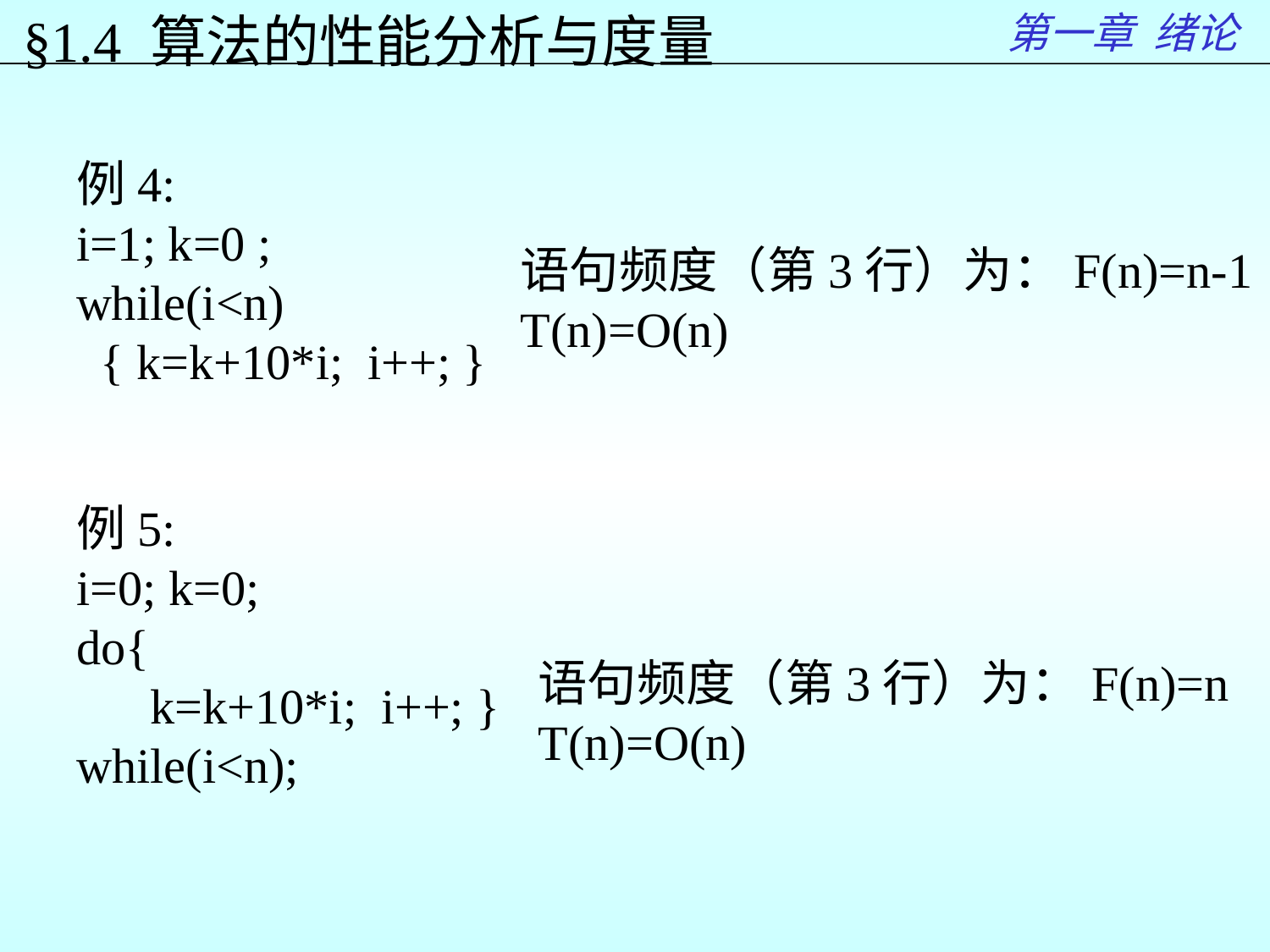

第一章  绪论

§1.4 算法的性能分析与度量
例4:
i=1; k=0 ;
while(i<n)
  { k=k+10*i;  i++; }
语句频度（第3行）为：F(n)=n-1
T(n)=O(n)
例5:
i=0; k=0;
do{
      k=k+10*i;  i++; }
while(i<n);
语句频度（第3行）为：F(n)=n
T(n)=O(n)